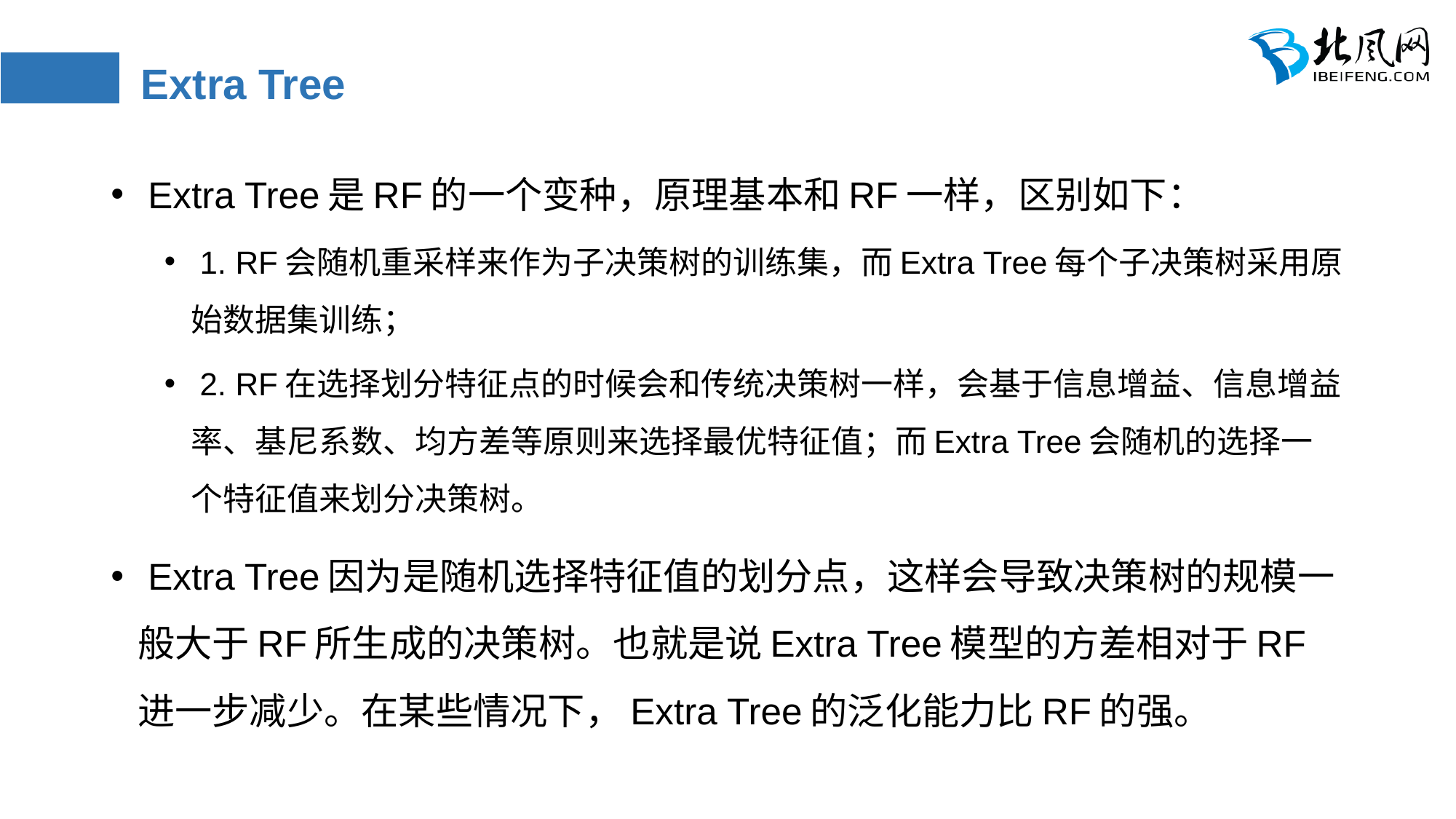

# Extra Tree
 Extra Tree是RF的一个变种，原理基本和RF一样，区别如下：
 1. RF会随机重采样来作为子决策树的训练集，而Extra Tree每个子决策树采用原始数据集训练；
 2. RF在选择划分特征点的时候会和传统决策树一样，会基于信息增益、信息增益率、基尼系数、均方差等原则来选择最优特征值；而Extra Tree会随机的选择一个特征值来划分决策树。
 Extra Tree因为是随机选择特征值的划分点，这样会导致决策树的规模一般大于RF所生成的决策树。也就是说Extra Tree模型的方差相对于RF进一步减少。在某些情况下，Extra Tree的泛化能力比RF的强。